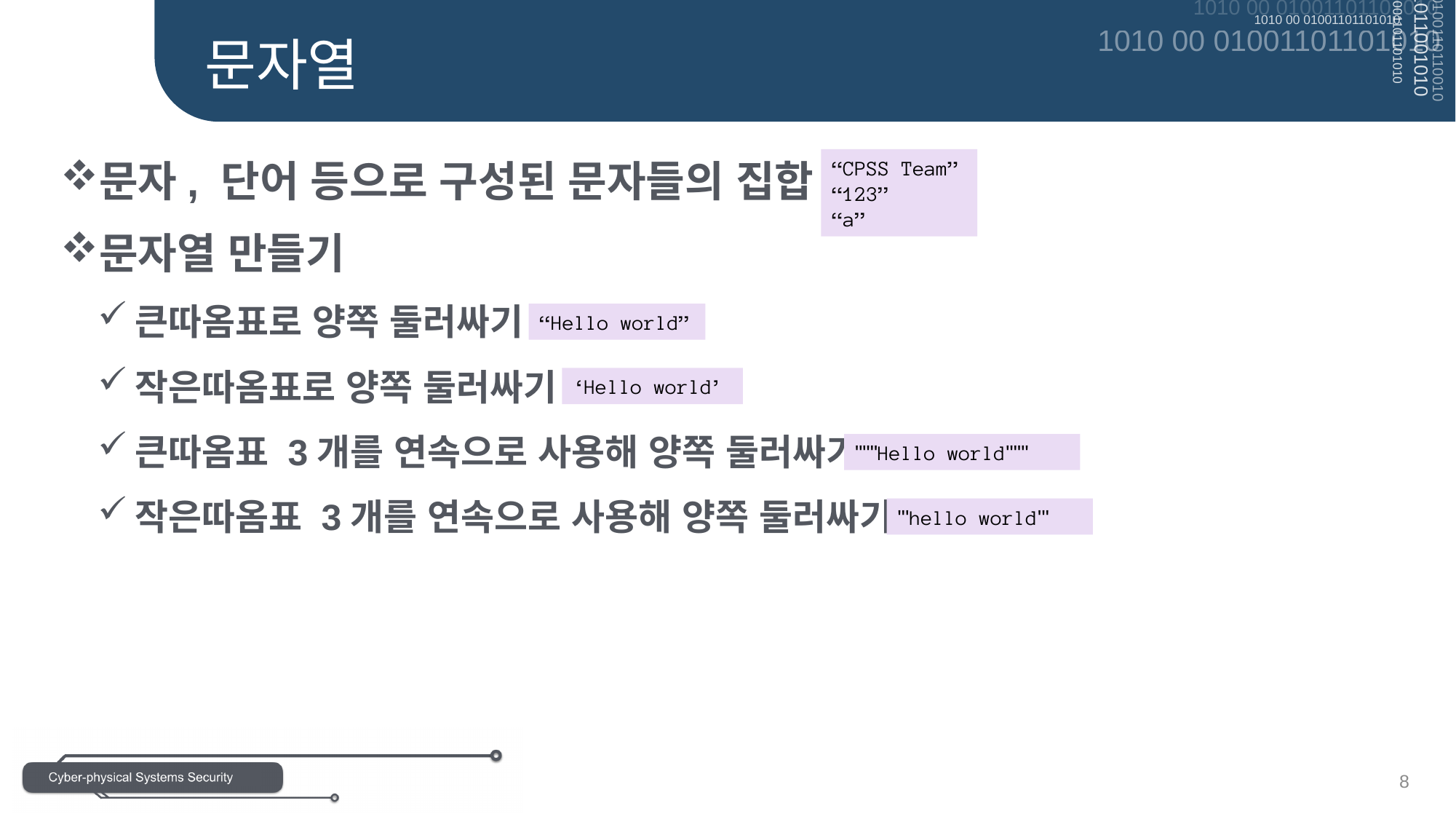

문자열
문자, 단어 등으로 구성된 문자들의 집합
문자열 만들기
큰따옴표로 양쪽 둘러싸기
작은따옴표로 양쪽 둘러싸기
큰따옴표 3개를 연속으로 사용해 양쪽 둘러싸기
작은따옴표 3개를 연속으로 사용해 양쪽 둘러싸기

“CPSS Team”
“123”
“a”
“Hello world”
‘Hello world’
"""Hello world"""
'''hello world'''
8